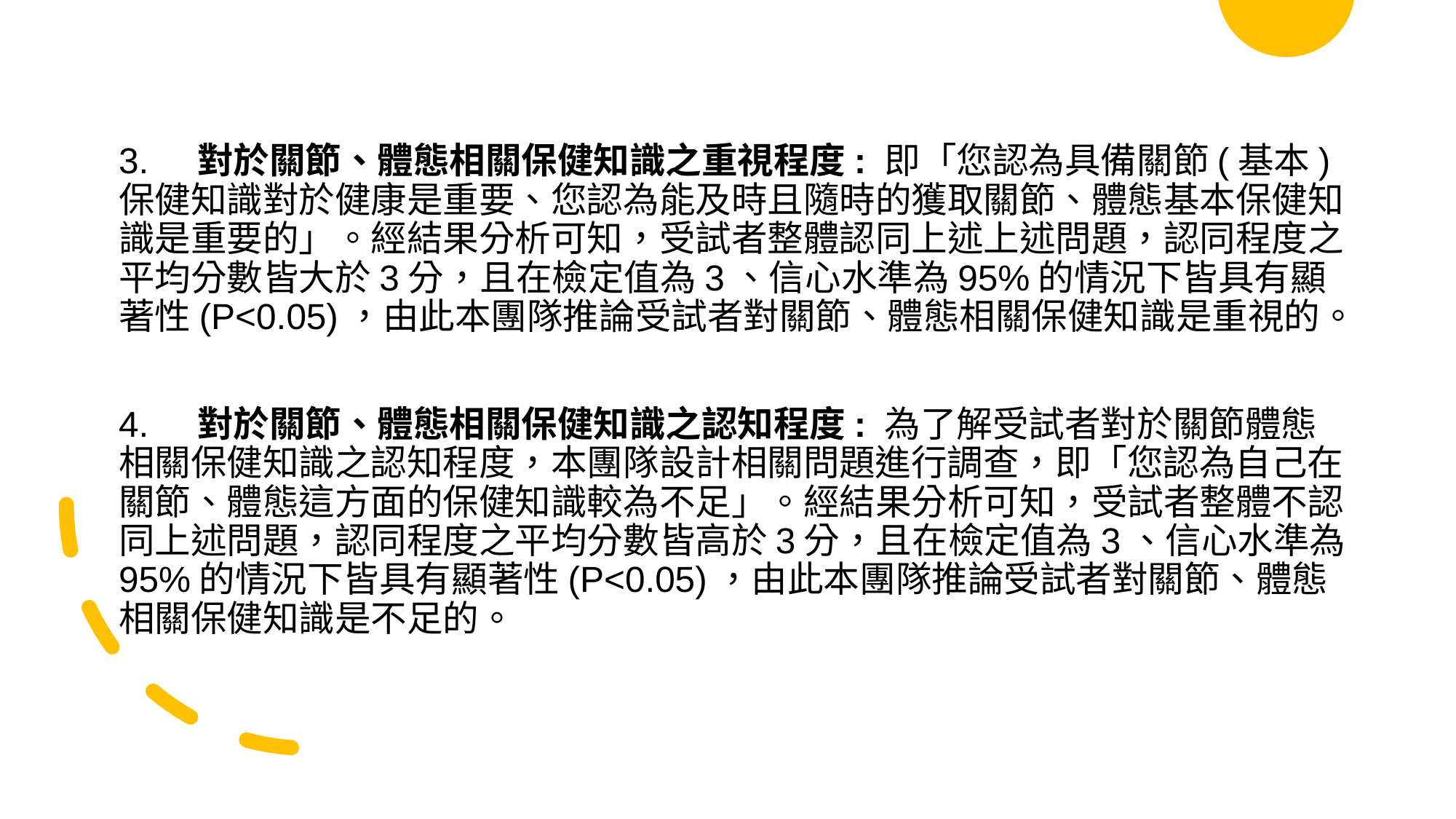

3.    對於關節、體態相關保健知識之重視程度: 即「您認為具備關節(基本)保健知識對於健康是重要、您認為能及時且隨時的獲取關節、體態基本保健知識是重要的」。經結果分析可知，受試者整體認同上述上述問題，認同程度之平均分數皆大於3分，且在檢定值為3、信心水準為95%的情況下皆具有顯著性(P<0.05)，由此本團隊推論受試者對關節、體態相關保健知識是重視的。

4.    對於關節、體態相關保健知識之認知程度: 為了解受試者對於關節體態相關保健知識之認知程度，本團隊設計相關問題進行調查，即「您認為自己在關節、體態這方面的保健知識較為不足」。經結果分析可知，受試者整體不認同上述問題，認同程度之平均分數皆高於3分，且在檢定值為3、信心水準為95%的情況下皆具有顯著性(P<0.05)，由此本團隊推論受試者對關節、體態相關保健知識是不足的。